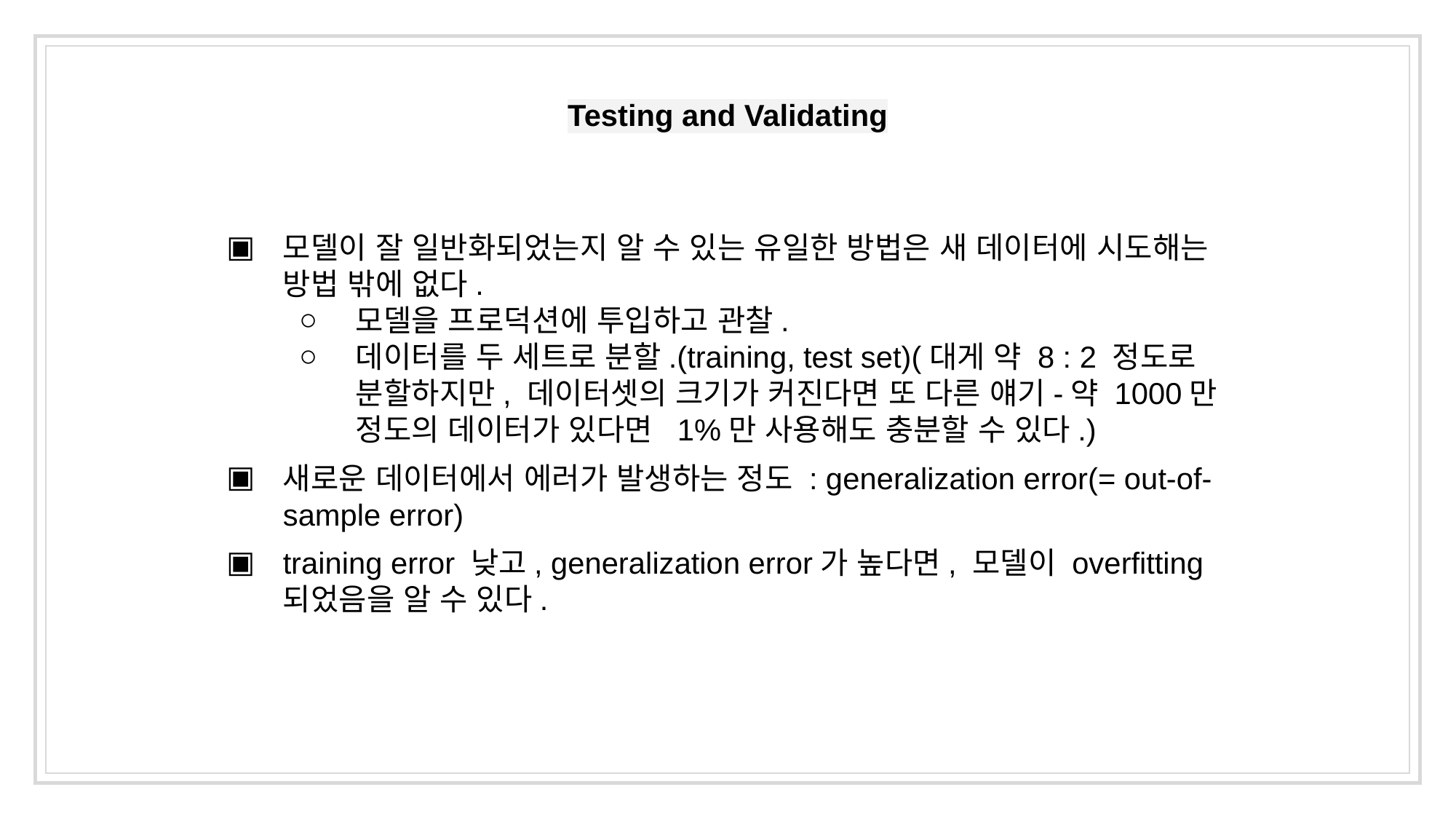

# Testing and Validating
모델이 잘 일반화되었는지 알 수 있는 유일한 방법은 새 데이터에 시도해는 방법 밖에 없다.
모델을 프로덕션에 투입하고 관찰.
데이터를 두 세트로 분할.(training, test set)(대게 약 8 : 2 정도로 분할하지만, 데이터셋의 크기가 커진다면 또 다른 얘기-약 1000만 정도의 데이터가 있다면  1%만 사용해도 충분할 수 있다.)
새로운 데이터에서 에러가 발생하는 정도 : generalization error(= out-of-sample error)
training error 낮고, generalization error가 높다면, 모델이 overfitting 되었음을 알 수 있다.